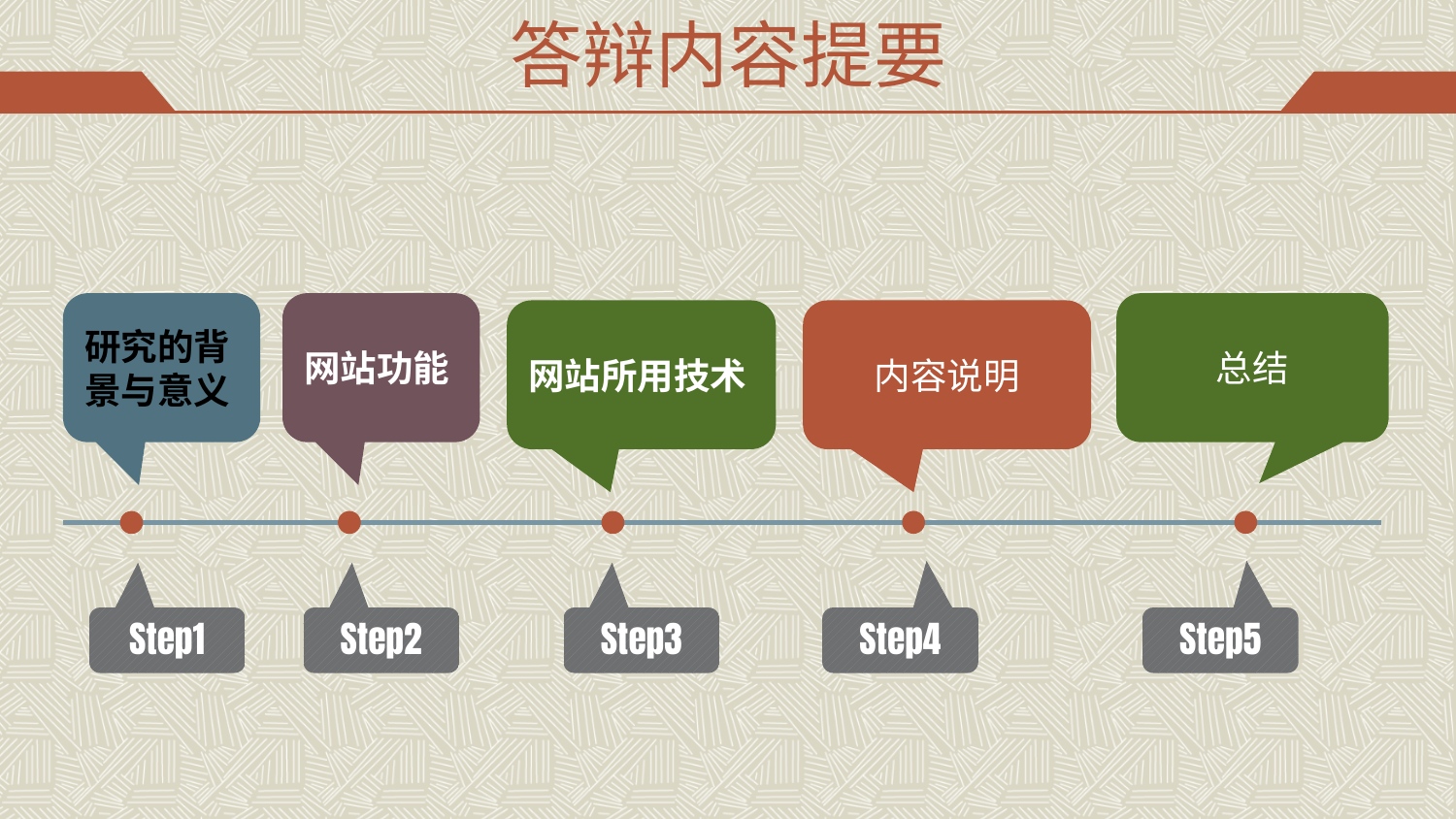

# 答辩内容提要
研究的背景与意义
网站功能
总结
网站所用技术
内容说明

Step1
Step2
Step3
Step4
Step5